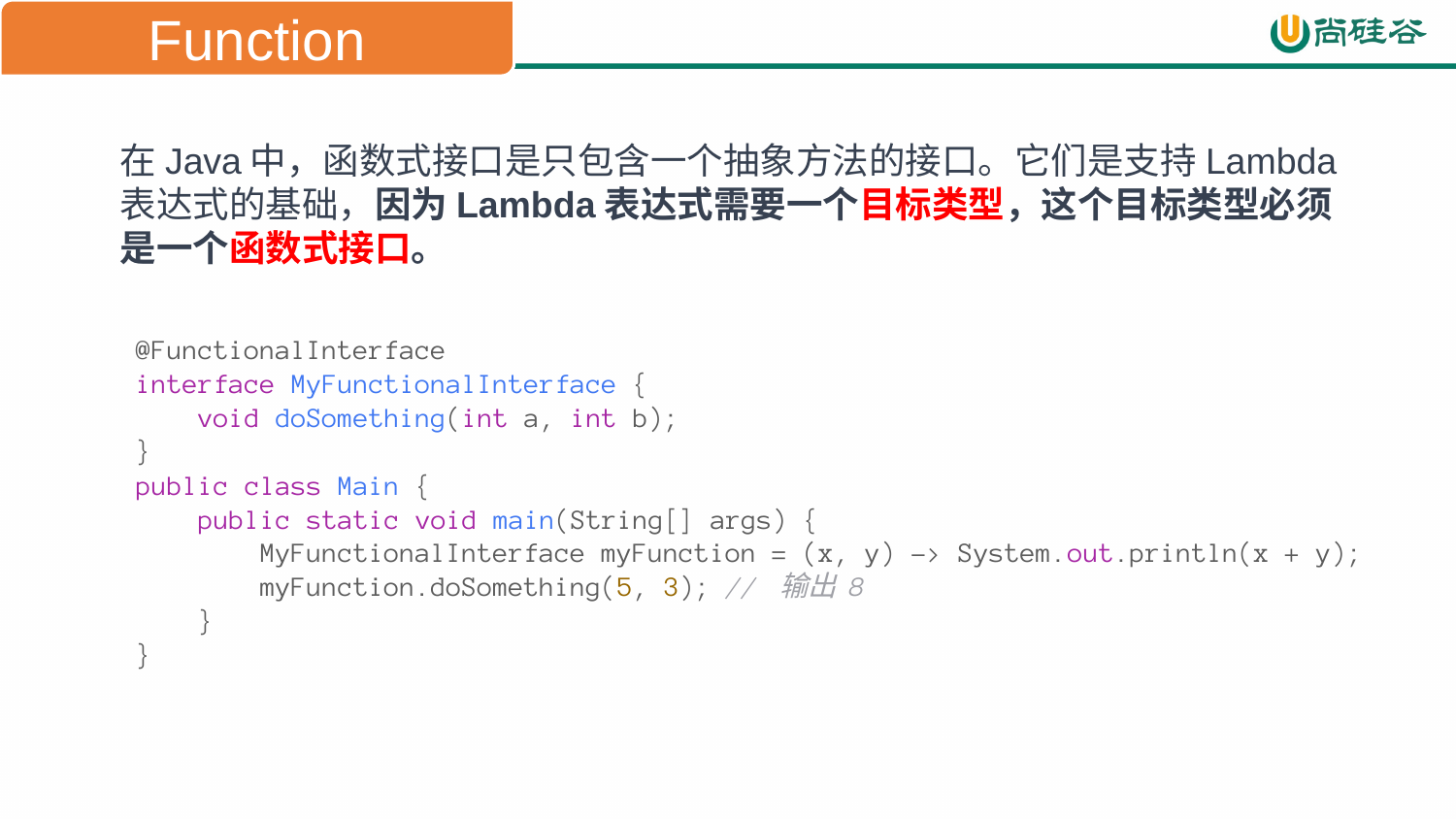

Function
在Java中，函数式接口是只包含一个抽象方法的接口。它们是支持Lambda表达式的基础，因为Lambda表达式需要一个目标类型，这个目标类型必须是一个函数式接口。
@FunctionalInterface
interface MyFunctionalInterface {
    void doSomething(int a, int b);
}
public class Main {
    public static void main(String[] args) {
        MyFunctionalInterface myFunction = (x, y) -> System.out.println(x + y);
        myFunction.doSomething(5, 3); // 输出 8
    }
}